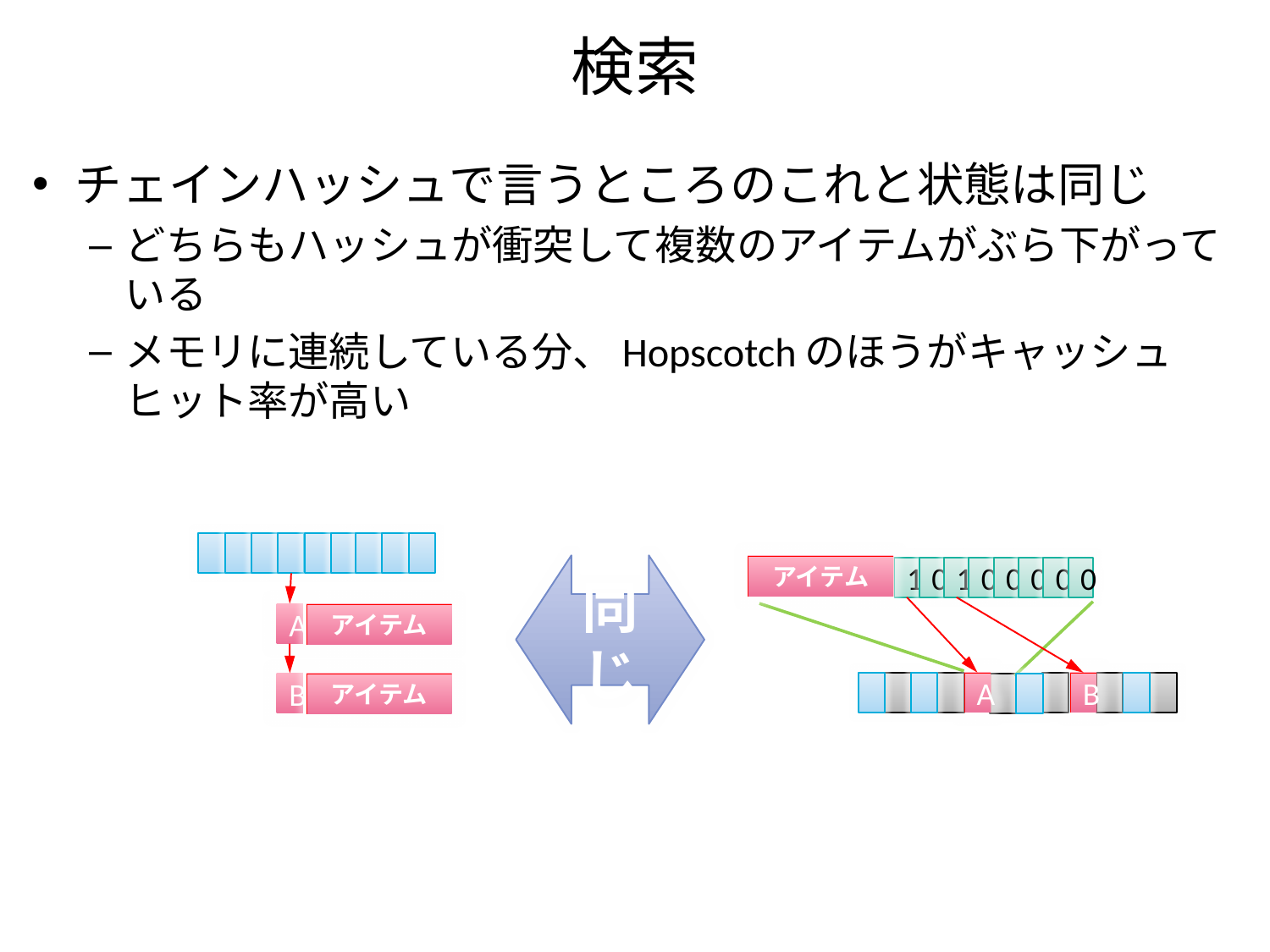

# 検索
チェインハッシュで言うところのこれと状態は同じ
どちらもハッシュが衝突して複数のアイテムがぶら下がっている
メモリに連続している分、Hopscotchのほうがキャッシュヒット率が高い

同じ
アイテム
1
0
1
0
0
0
0
0
A
アイテム

A

B

B

アイテム